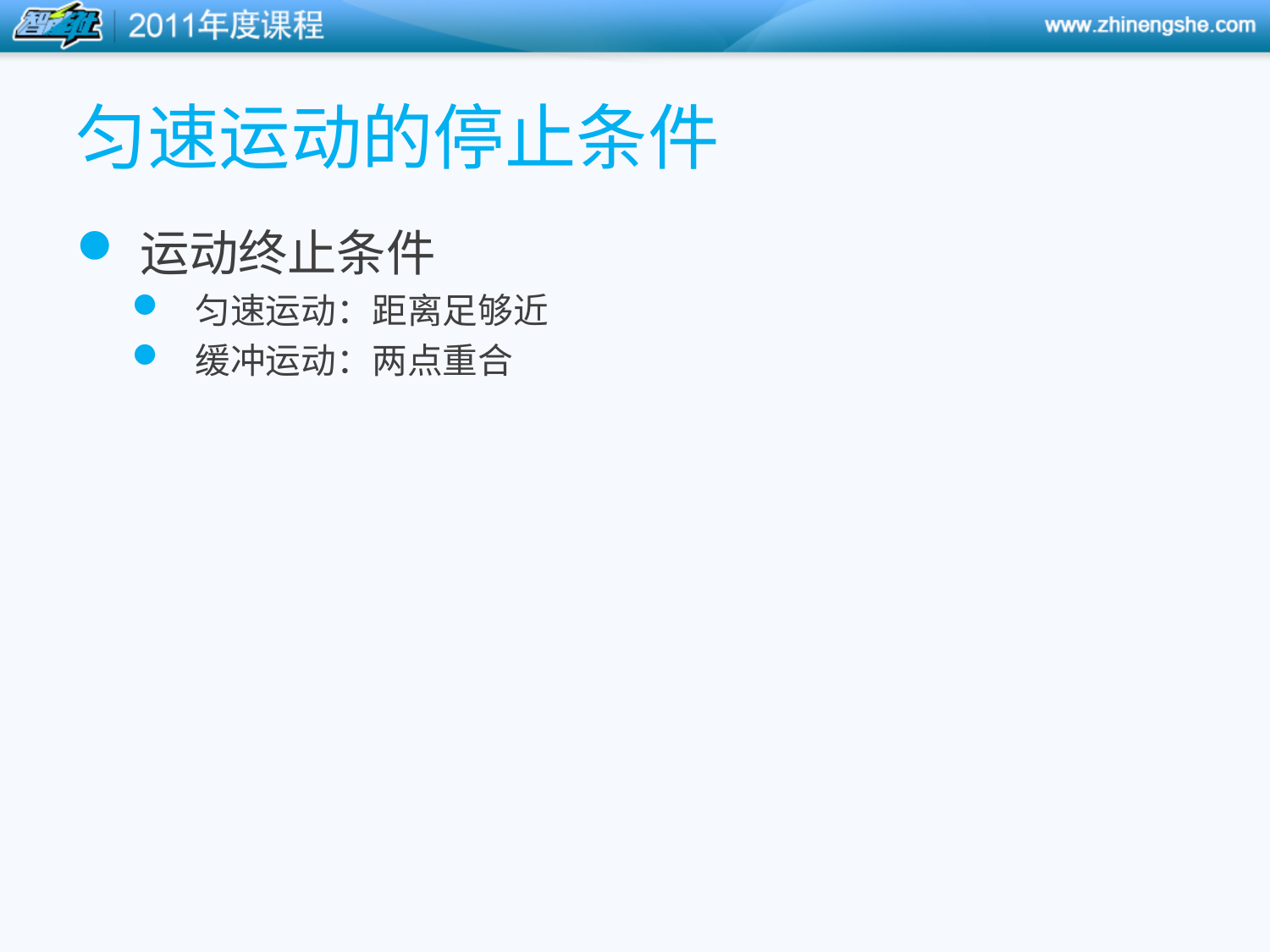

# 匀速运动的停止条件
运动终止条件
匀速运动：距离足够近
缓冲运动：两点重合